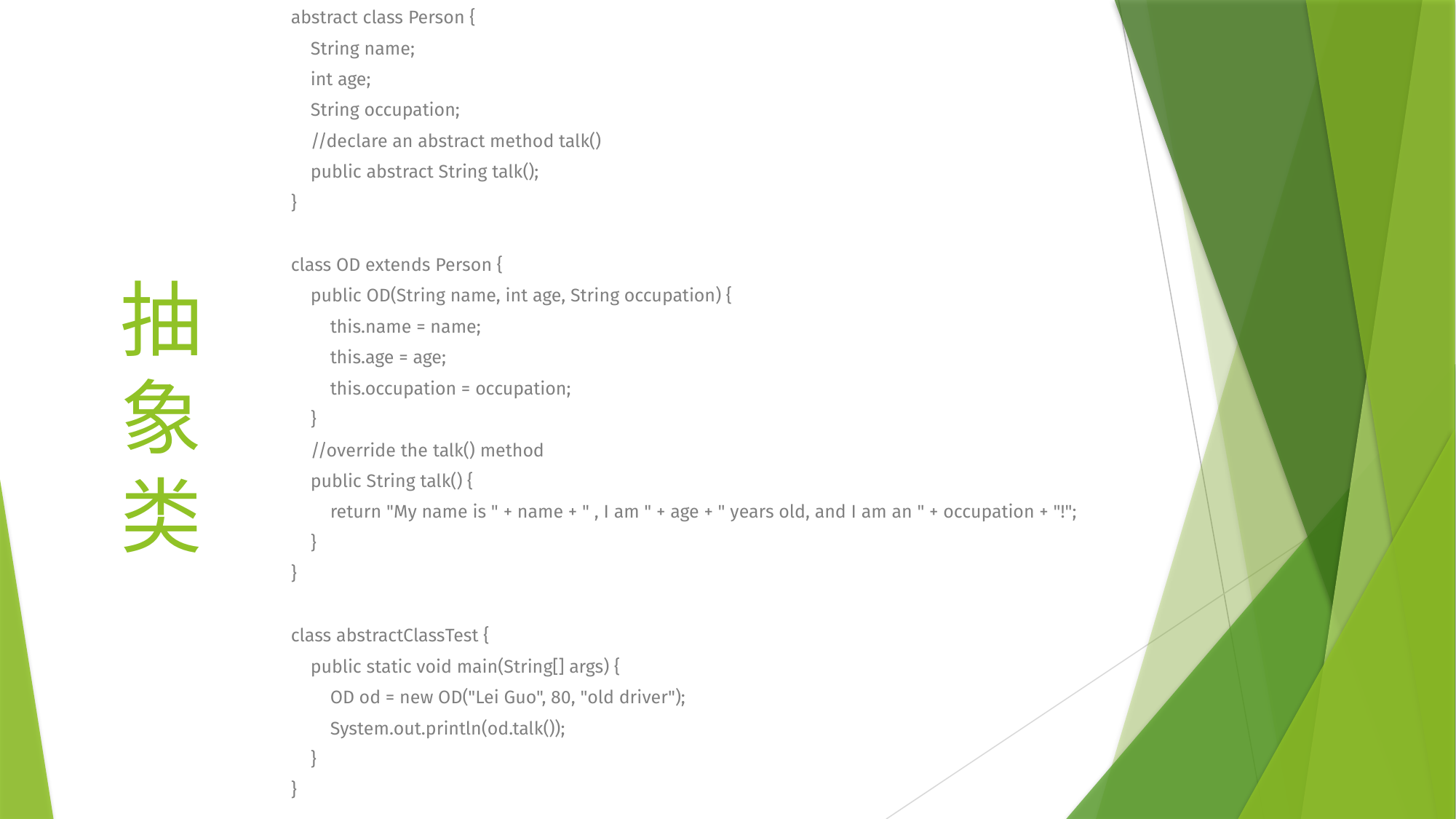

abstract class Person {
    String name;
    int age;
    String occupation;
    //declare an abstract method talk()
    public abstract String talk();
}

class OD extends Person {
    public OD(String name, int age, String occupation) {
        this.name = name;
        this.age = age;
        this.occupation = occupation;
    }
    //override the talk() method
    public String talk() {
        return "My name is " + name + " , I am " + age + " years old, and I am an " + occupation + "!";
    }
}

class abstractClassTest {
    public static void main(String[] args) {
        OD od = new OD("Lei Guo", 80, "old driver");
        System.out.println(od.talk());
    }
}
# 抽象类